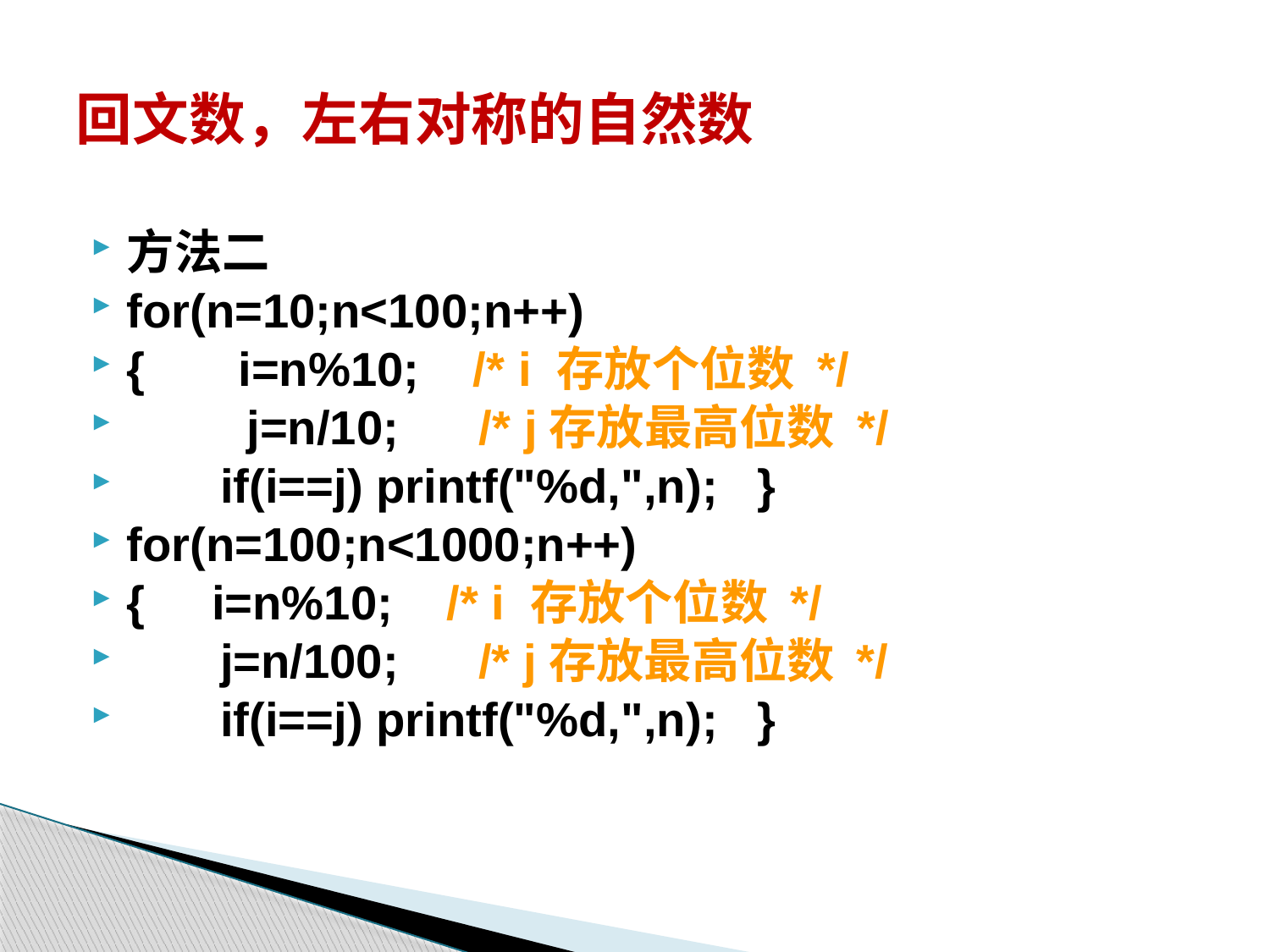

# 回文数，左右对称的自然数
方法二
for(n=10;n<100;n++)
{       i=n%10;    /* i 存放个位数 */
         j=n/10;      /* j存放最高位数 */
       if(i==j) printf("%d,",n);   }
for(n=100;n<1000;n++)
{     i=n%10;    /* i 存放个位数 */
       j=n/100;      /* j存放最高位数 */
       if(i==j) printf("%d,",n);   }